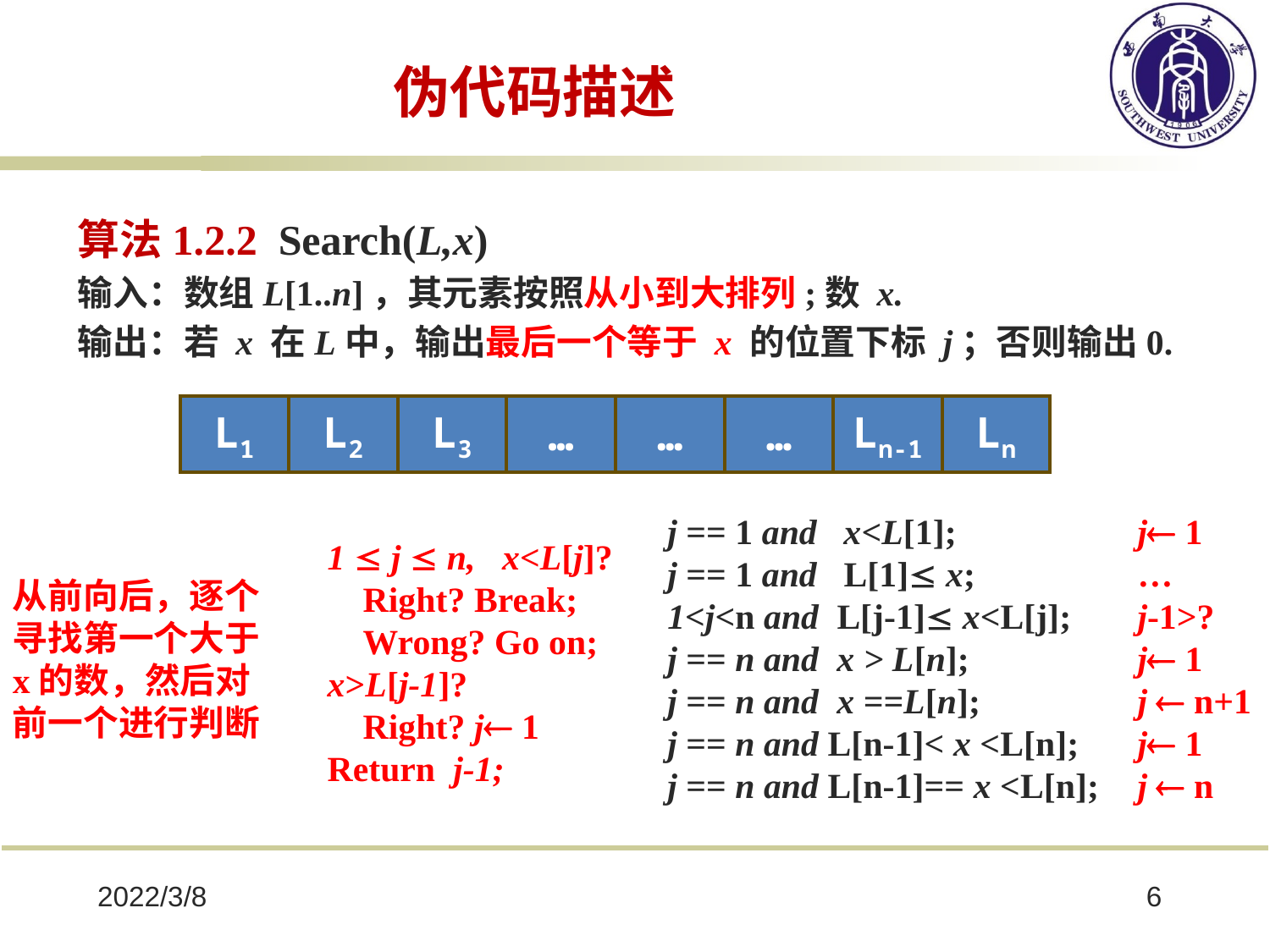

# 伪代码描述
算法1.2.2  Search(L,x)
输入：数组L[1..n]，其元素按照从小到大排列;数 x.
输出：若 x 在L中，输出最后一个等于 x 的位置下标 j；否则输出0.
| L1 | L2 | L3 | … | … | … | Ln-1 | Ln |
| --- | --- | --- | --- | --- | --- | --- | --- |
j == 1 and   x<L[1];
j == 1 and   L[1]≤ x;
1<j<n and  L[j-1]≤ x<L[j];
j == n and  x > L[n];
j == n and  x ==L[n];
j == n and L[n-1]< x <L[n];
j == n and L[n-1]== x <L[n];
j← 1
…
j-1>?
j← 1
j ← n+1
j← 1
j ← n
1 ≤ j ≤ n,   x<L[j]?
    Right? Break;
    Wrong? Go on;
x>L[j-1]?
    Right? j← 1
Return  j-1;
从前向后，逐个寻找第一个大于x的数，然后对前一个进行判断
2022/3/8
6